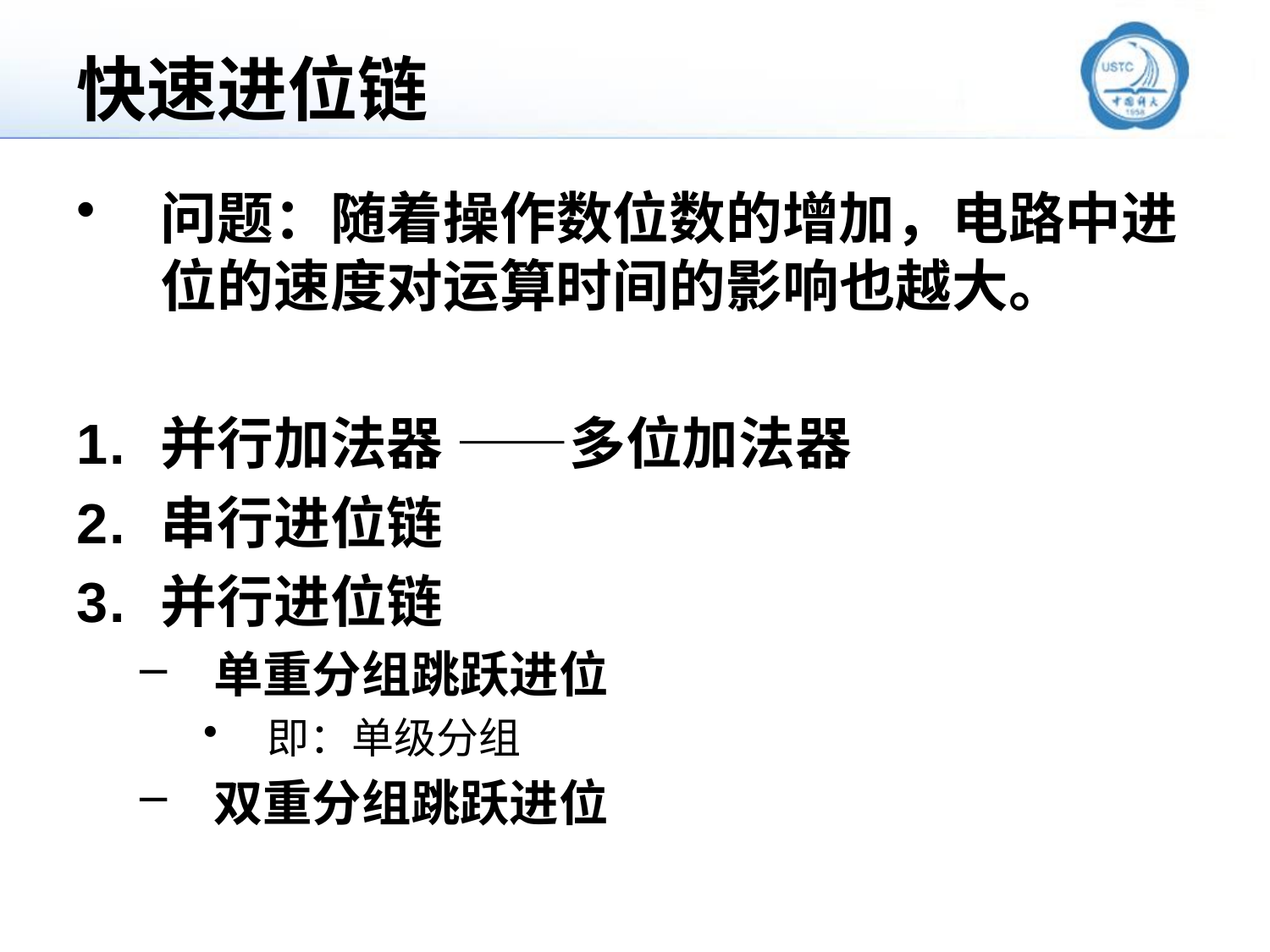

# 快速进位链
问题：随着操作数位数的增加，电路中进位的速度对运算时间的影响也越大。

并行加法器 ——多位加法器
串行进位链
并行进位链
单重分组跳跃进位
即：单级分组
双重分组跳跃进位